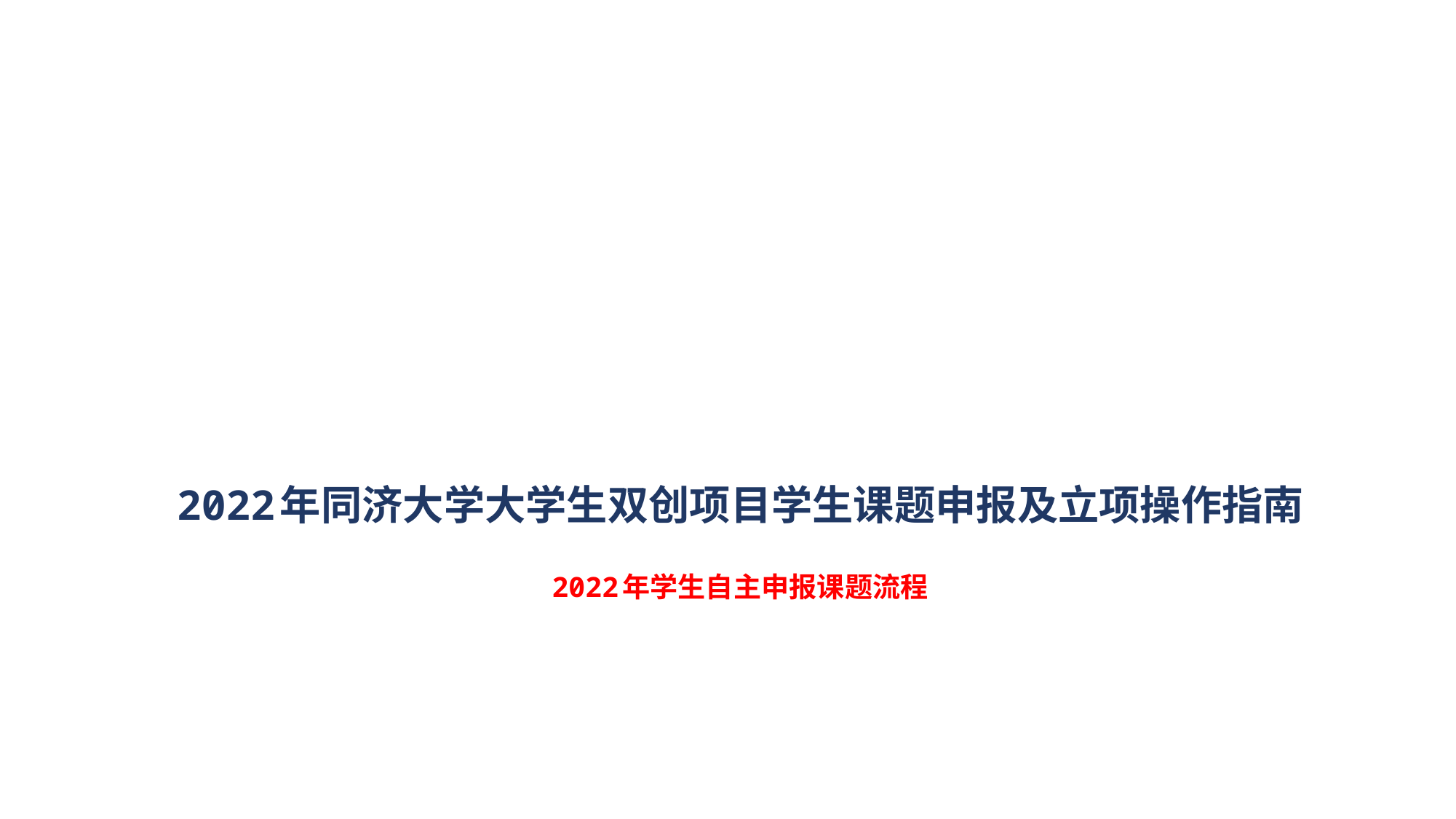

# 2022年同济大学大学生双创项目学生课题申报及立项操作指南 2022年学生自主申报课题流程